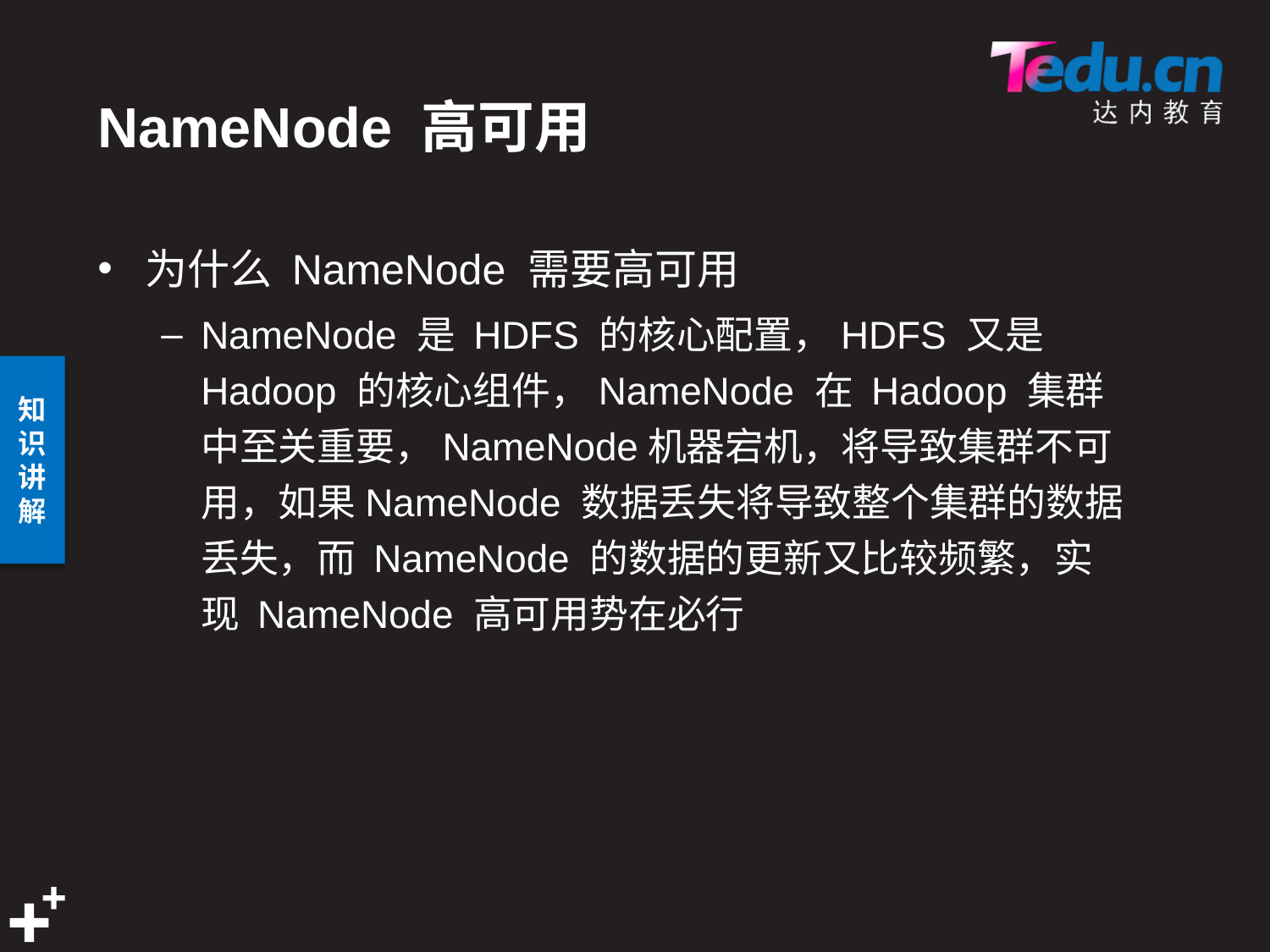

# NameNode 高可用
为什么 NameNode 需要高可用
NameNode 是 HDFS 的核心配置，HDFS 又是 Hadoop 的核心组件，NameNode 在 Hadoop 集群中至关重要，NameNode机器宕机，将导致集群不可用，如果NameNode 数据丢失将导致整个集群的数据丢失，而 NameNode 的数据的更新又比较频繁，实现 NameNode 高可用势在必行